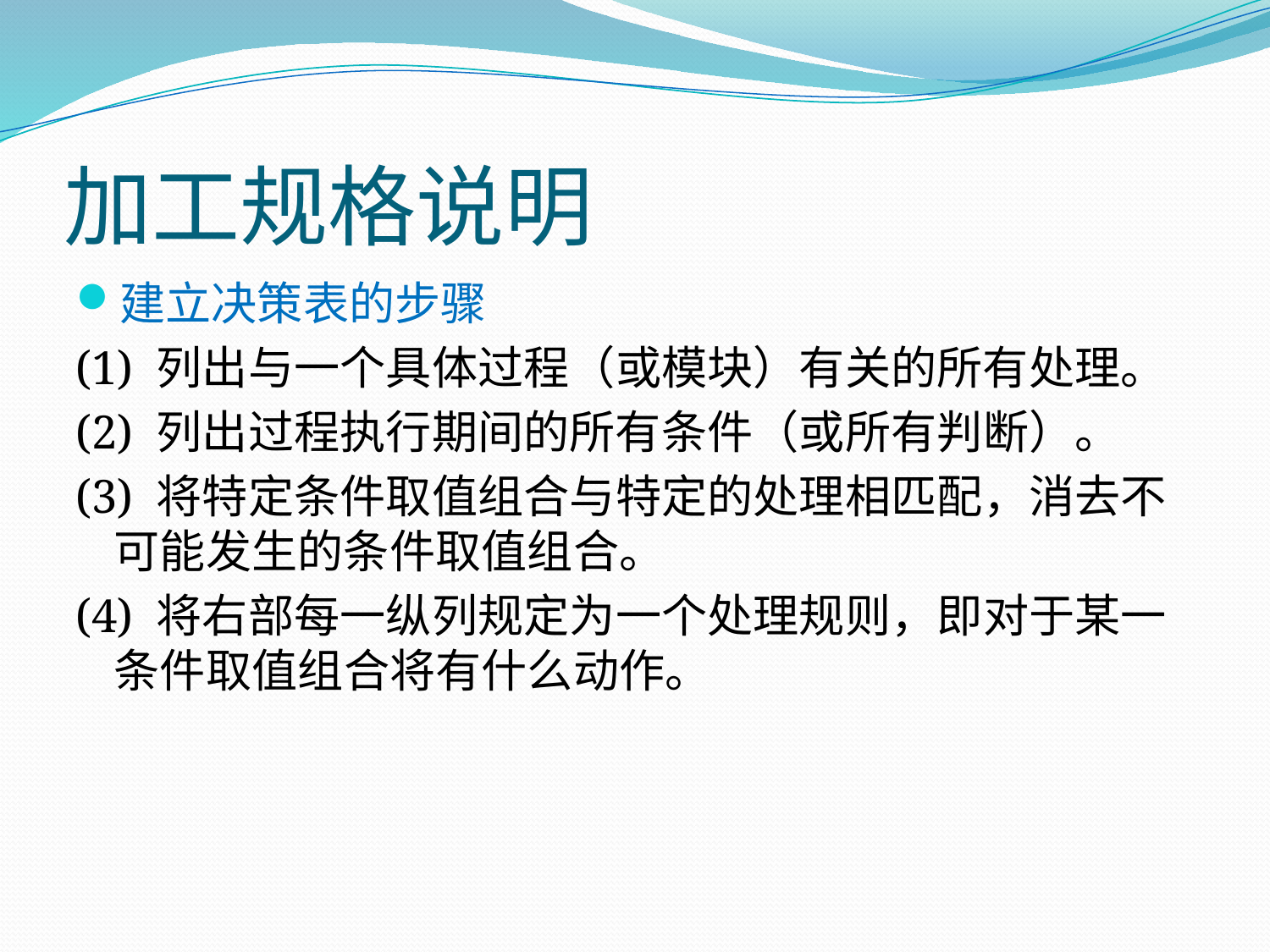

# 加工规格说明
建立决策表的步骤
(1) 列出与一个具体过程（或模块）有关的所有处理。
(2) 列出过程执行期间的所有条件（或所有判断）。
(3) 将特定条件取值组合与特定的处理相匹配，消去不可能发生的条件取值组合。
(4) 将右部每一纵列规定为一个处理规则，即对于某一条件取值组合将有什么动作。